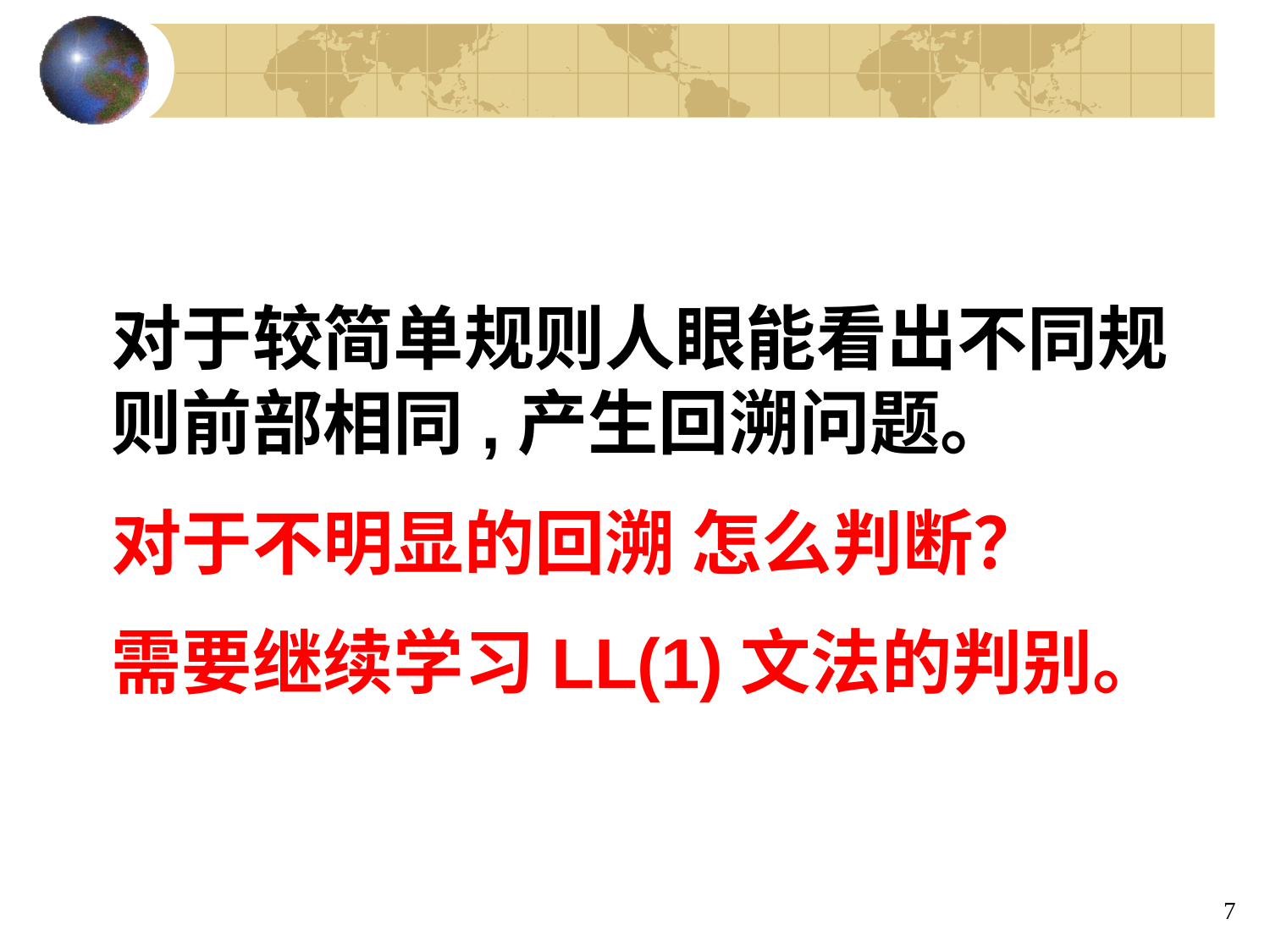

对于较简单规则人眼能看出不同规则前部相同,产生回溯问题。
对于不明显的回溯 怎么判断？
需要继续学习LL(1)文法的判别。
7